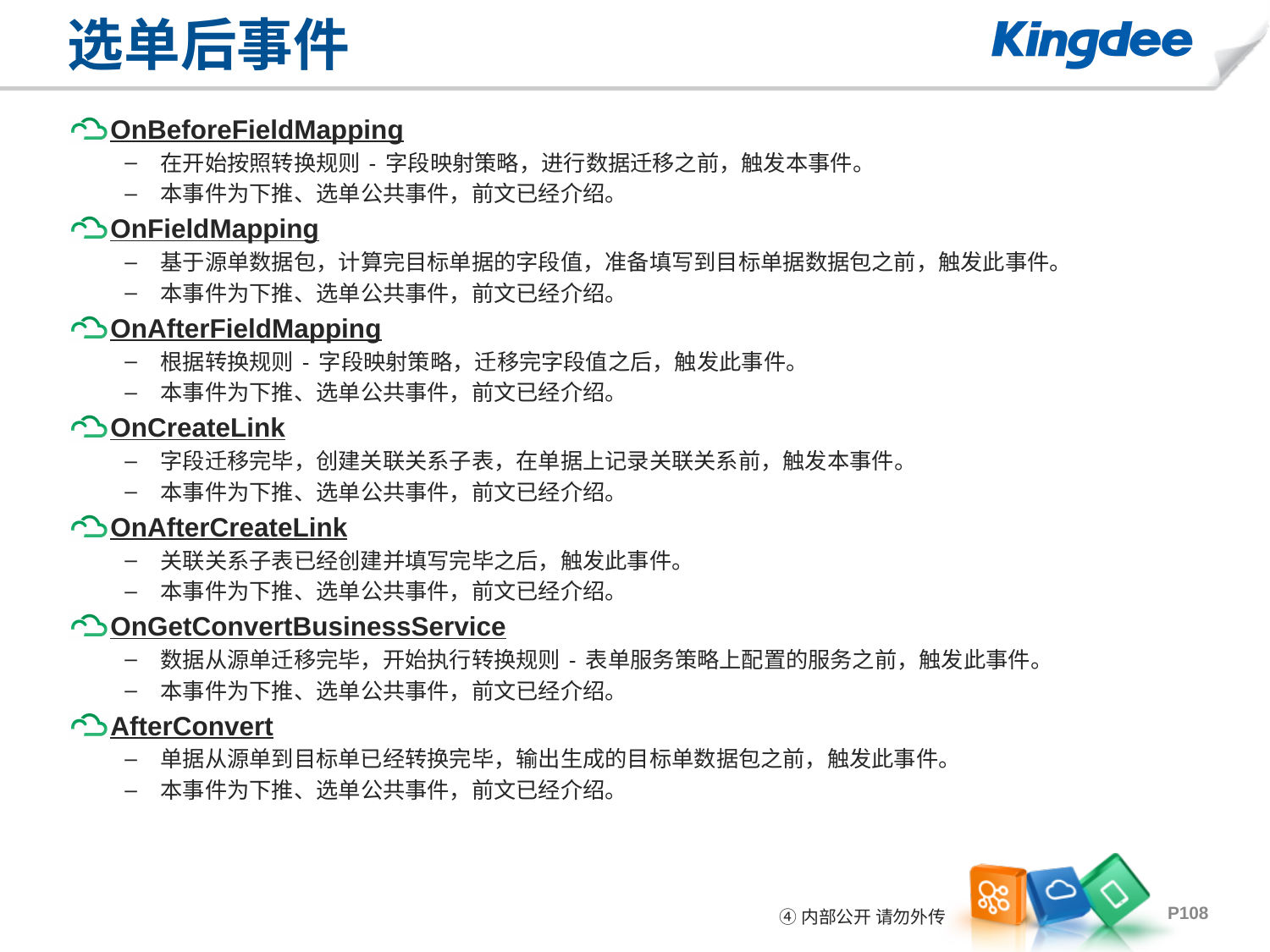

# 选单后事件
OnBeforeFieldMapping
在开始按照转换规则 - 字段映射策略，进行数据迁移之前，触发本事件。
本事件为下推、选单公共事件，前文已经介绍。
OnFieldMapping
基于源单数据包，计算完目标单据的字段值，准备填写到目标单据数据包之前，触发此事件。
本事件为下推、选单公共事件，前文已经介绍。
OnAfterFieldMapping
根据转换规则 - 字段映射策略，迁移完字段值之后，触发此事件。
本事件为下推、选单公共事件，前文已经介绍。
OnCreateLink
字段迁移完毕，创建关联关系子表，在单据上记录关联关系前，触发本事件。
本事件为下推、选单公共事件，前文已经介绍。
OnAfterCreateLink
关联关系子表已经创建并填写完毕之后，触发此事件。
本事件为下推、选单公共事件，前文已经介绍。
OnGetConvertBusinessService
数据从源单迁移完毕，开始执行转换规则 - 表单服务策略上配置的服务之前，触发此事件。
本事件为下推、选单公共事件，前文已经介绍。
AfterConvert
单据从源单到目标单已经转换完毕，输出生成的目标单数据包之前，触发此事件。
本事件为下推、选单公共事件，前文已经介绍。